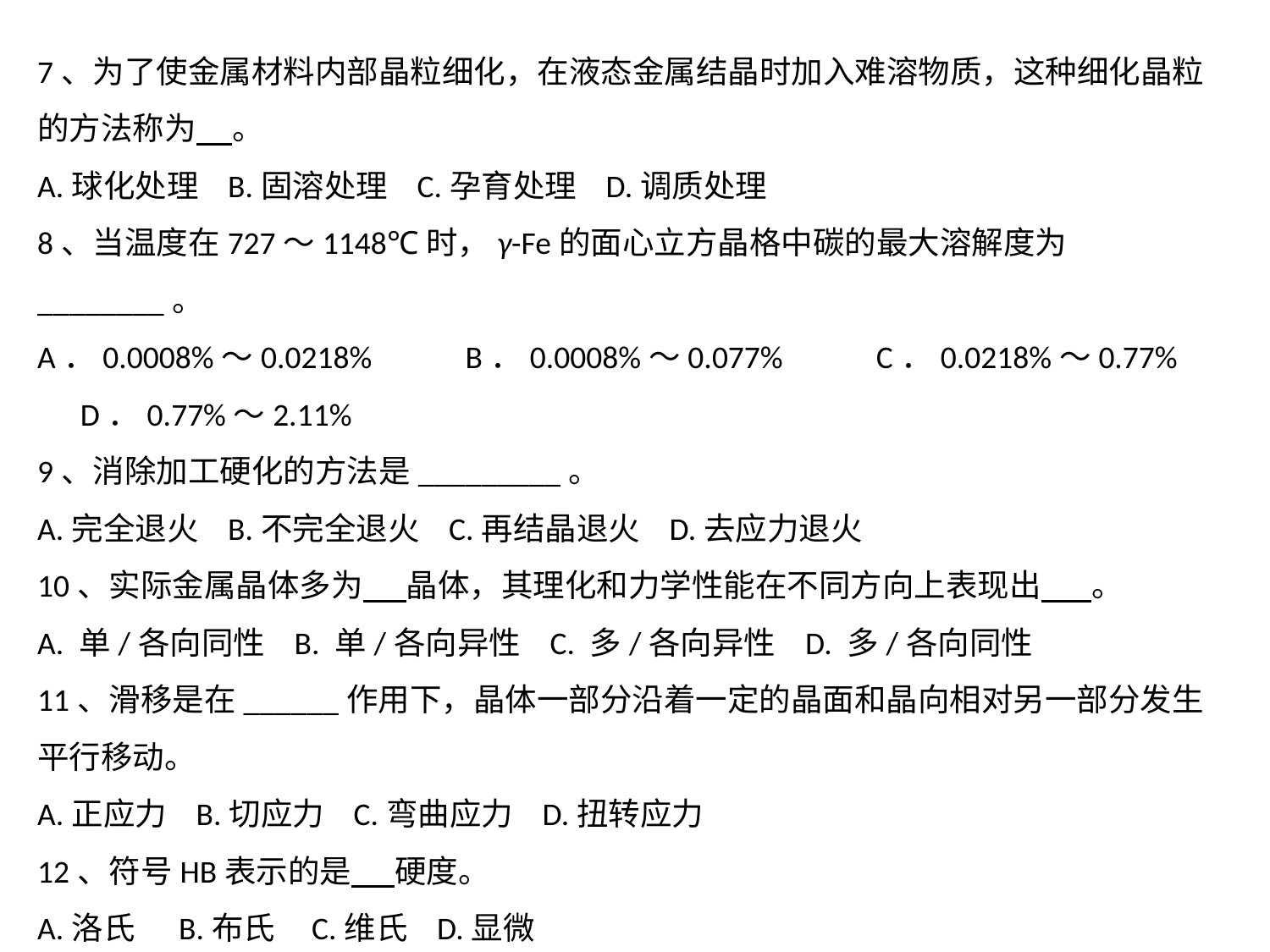

7、为了使金属材料内部晶粒细化，在液态金属结晶时加入难溶物质，这种细化晶粒的方法称为     。
A.球化处理   B.固溶处理   C.孕育处理   D.调质处理
8、当温度在727～1148℃时，γ-Fe的面心立方晶格中碳的最大溶解度为________。
A．0.0008%～0.0218%             B．0.0008%～0.077%             C．0.0218%～0.77%             D．0.77%～2.11%
9、消除加工硬化的方法是_________。
A.完全退火   B.不完全退火   C.再结晶退火   D.去应力退火
10、实际金属晶体多为      晶体，其理化和力学性能在不同方向上表现出       。
A. 单/各向同性   B. 单/各向异性   C. 多/各向异性   D. 多/各向同性
11、滑移是在______作用下，晶体一部分沿着一定的晶面和晶向相对另一部分发生平行移动。
A.正应力   B.切应力   C.弯曲应力   D.扭转应力
12、符号HB表示的是      硬度。
A.洛氏     B.布氏    C.维氏   D.显微